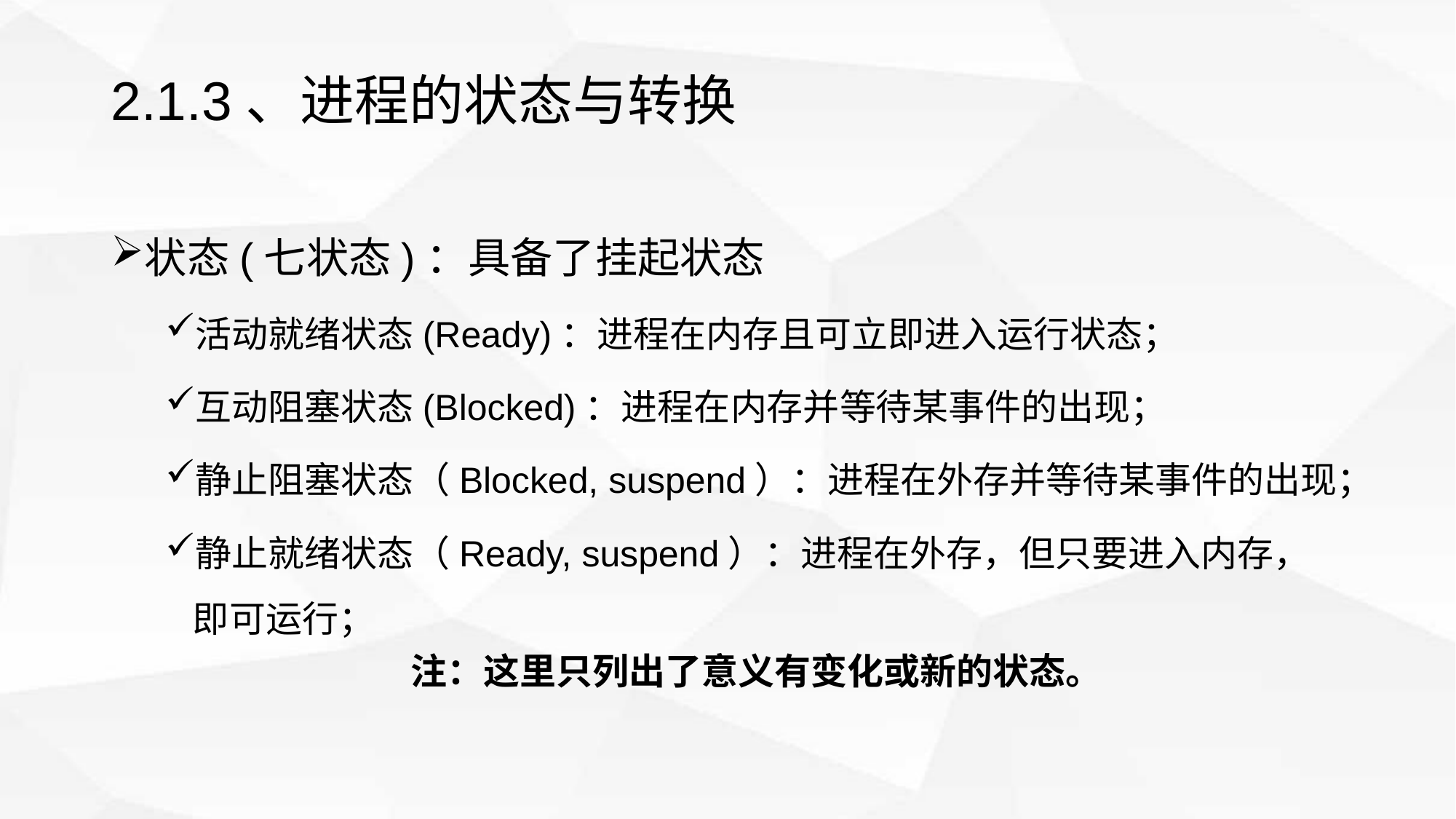

# 2.1.3、进程的状态与转换
状态(七状态)：具备了挂起状态
活动就绪状态(Ready)：进程在内存且可立即进入运行状态；
互动阻塞状态(Blocked)：进程在内存并等待某事件的出现；
静止阻塞状态（Blocked, suspend）：进程在外存并等待某事件的出现；
静止就绪状态（Ready, suspend）：进程在外存，但只要进入内存，即可运行；
注：这里只列出了意义有变化或新的状态。